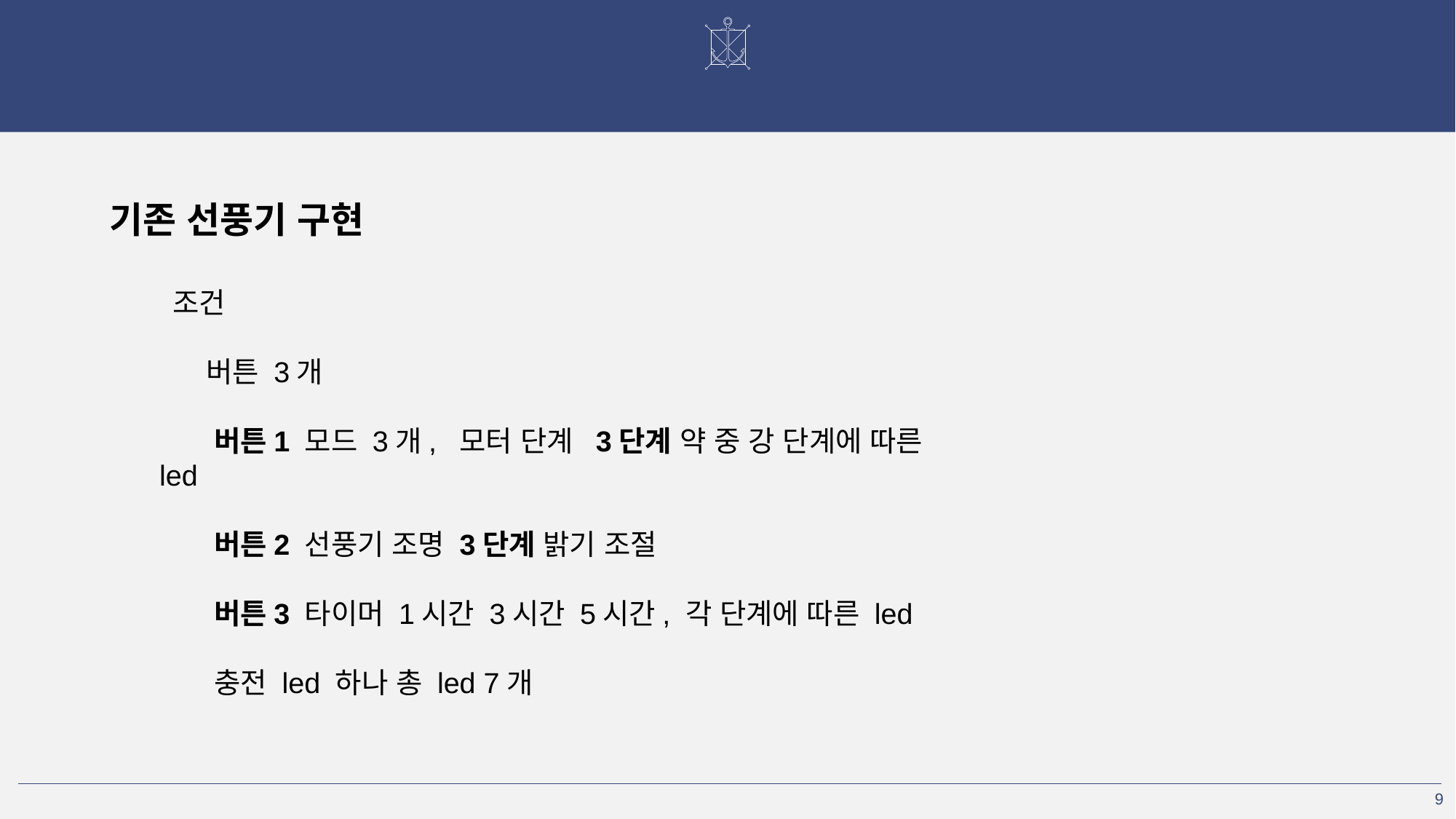

# · 구상 ·
기존 선풍기 구현
 조건

     버튼 3개

      버튼1 모드 3개,  모터 단계  3단계 약 중 강 단계에 따른 led

      버튼2 선풍기 조명 3단계 밝기 조절

      버튼3 타이머 1시간 3시간 5시간, 각 단계에 따른 led

      충전 led 하나 총 led 7개

9